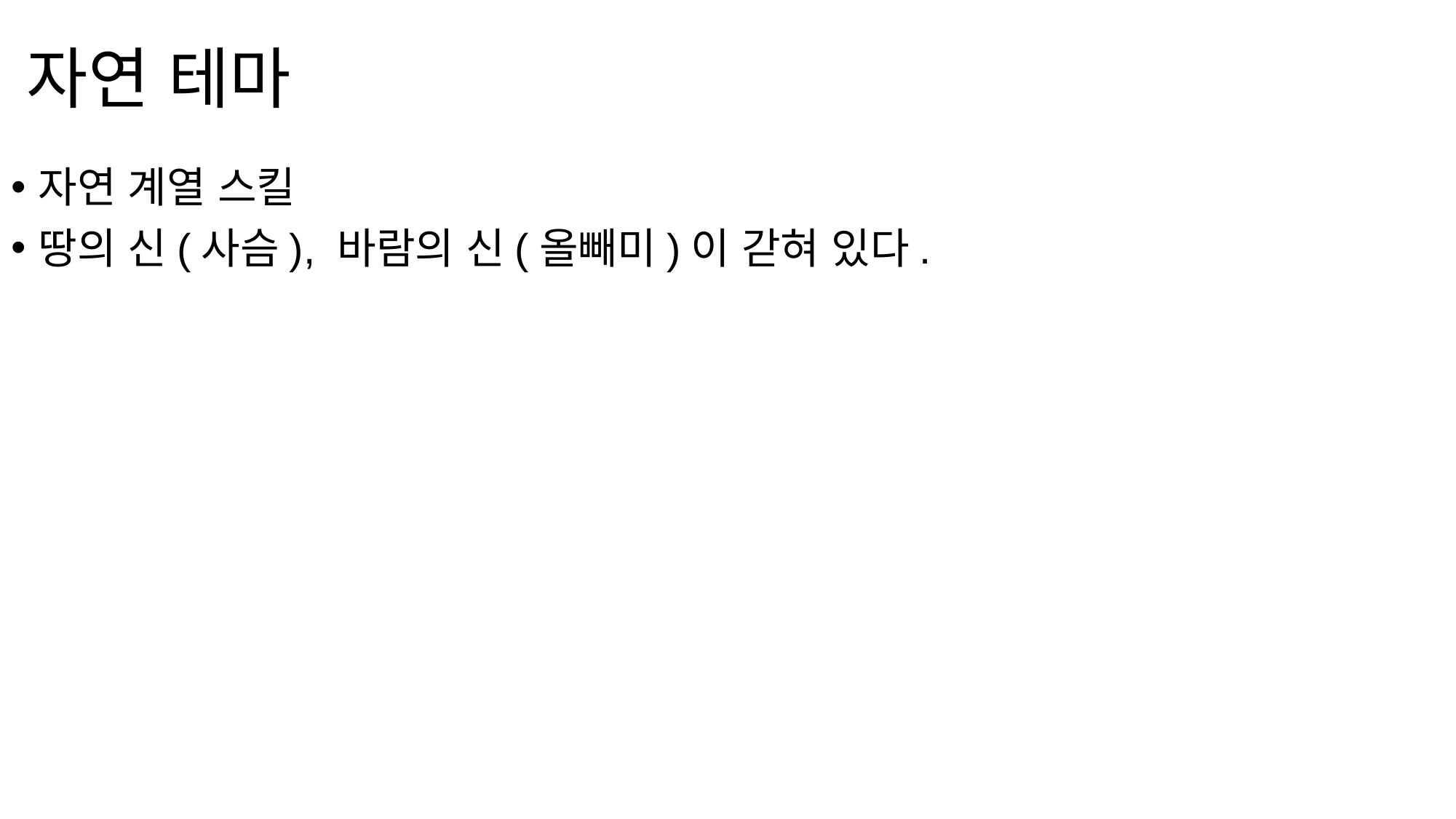

# 자연 테마
자연 계열 스킬
땅의 신(사슴), 바람의 신(올빼미)이 갇혀 있다.